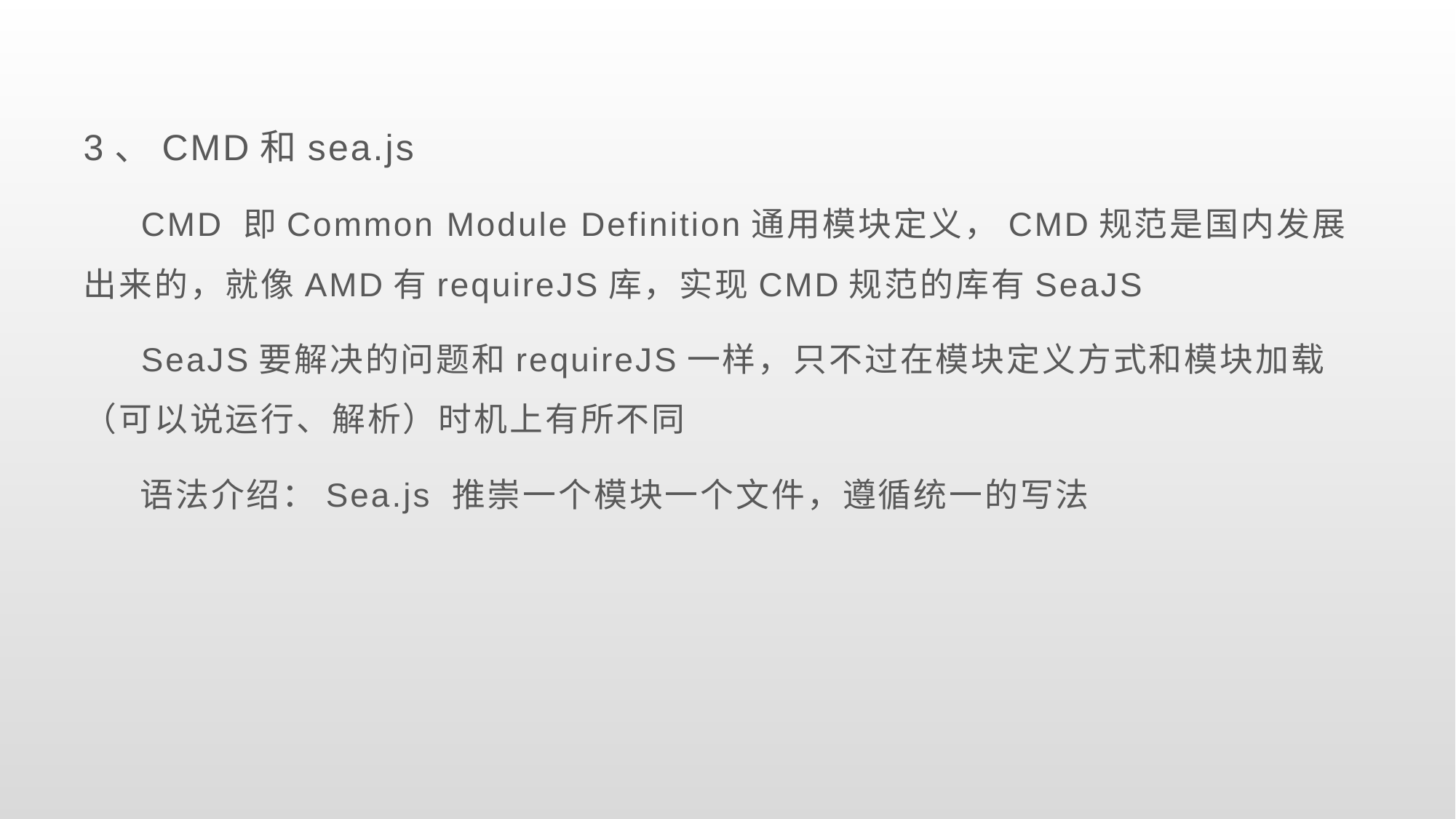

3、CMD和sea.js
     CMD 即Common Module Definition通用模块定义，CMD规范是国内发展出来的，就像AMD有requireJS库，实现CMD规范的库有SeaJS
     SeaJS要解决的问题和requireJS一样，只不过在模块定义方式和模块加载（可以说运行、解析）时机上有所不同
     语法介绍：Sea.js 推崇一个模块一个文件，遵循统一的写法